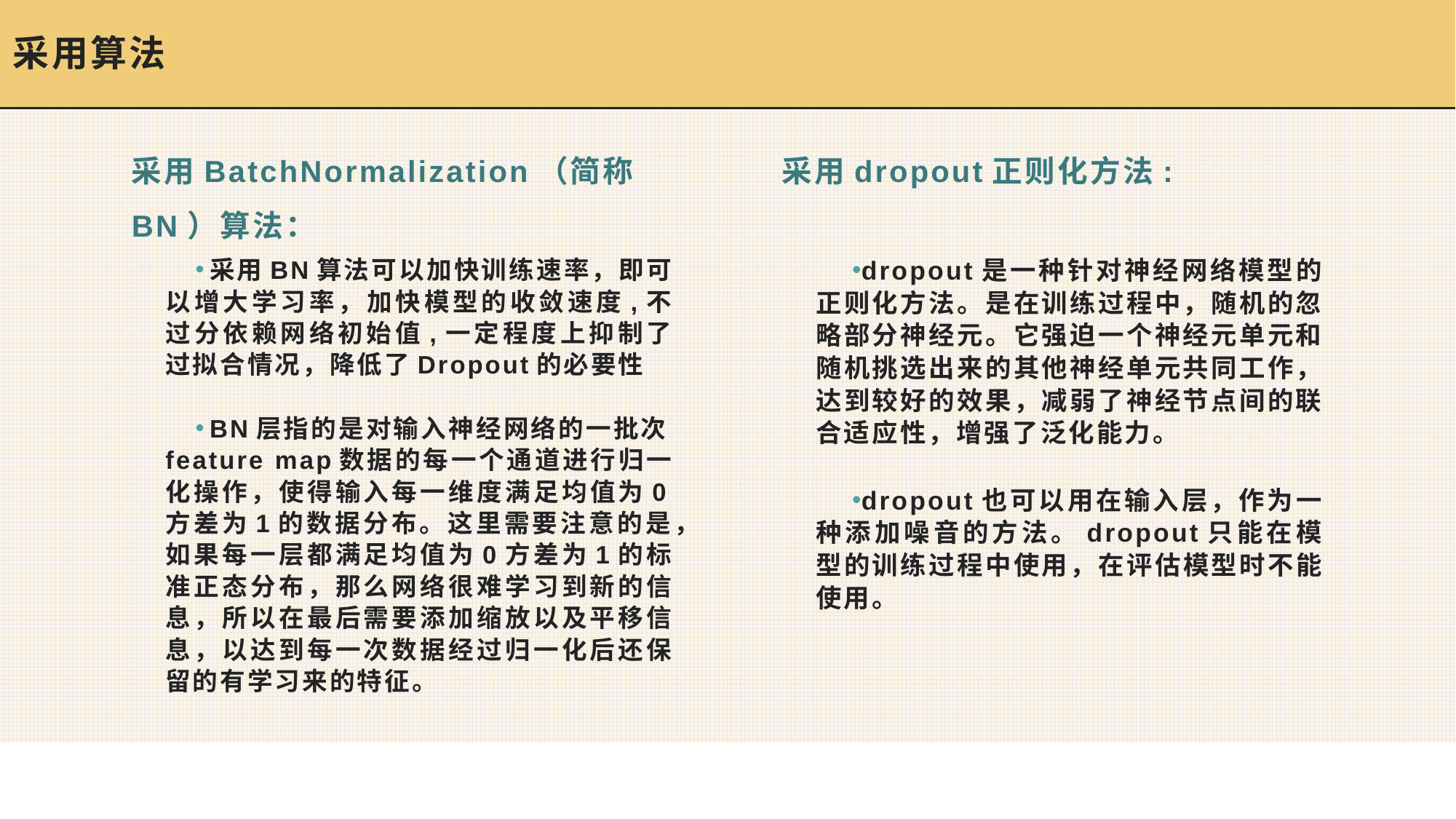

# 采用算法
采用dropout正则化方法:
采用BatchNormalization（简称BN）算法：
采用BN算法可以加快训练速率，即可以增大学习率，加快模型的收敛速度,不过分依赖网络初始值,一定程度上抑制了过拟合情况，降低了Dropout的必要性
BN层指的是对输入神经网络的一批次feature map数据的每一个通道进行归一化操作，使得输入每一维度满足均值为0方差为1的数据分布。这里需要注意的是，如果每一层都满足均值为0方差为1的标准正态分布，那么网络很难学习到新的信息，所以在最后需要添加缩放以及平移信息，以达到每一次数据经过归一化后还保留的有学习来的特征。

dropout是一种针对神经网络模型的正则化方法。是在训练过程中，随机的忽略部分神经元。它强迫一个神经元单元和随机挑选出来的其他神经单元共同工作，达到较好的效果，减弱了神经节点间的联合适应性，增强了泛化能力。
dropout也可以用在输入层，作为一种添加噪音的方法。dropout只能在模型的训练过程中使用，在评估模型时不能使用。